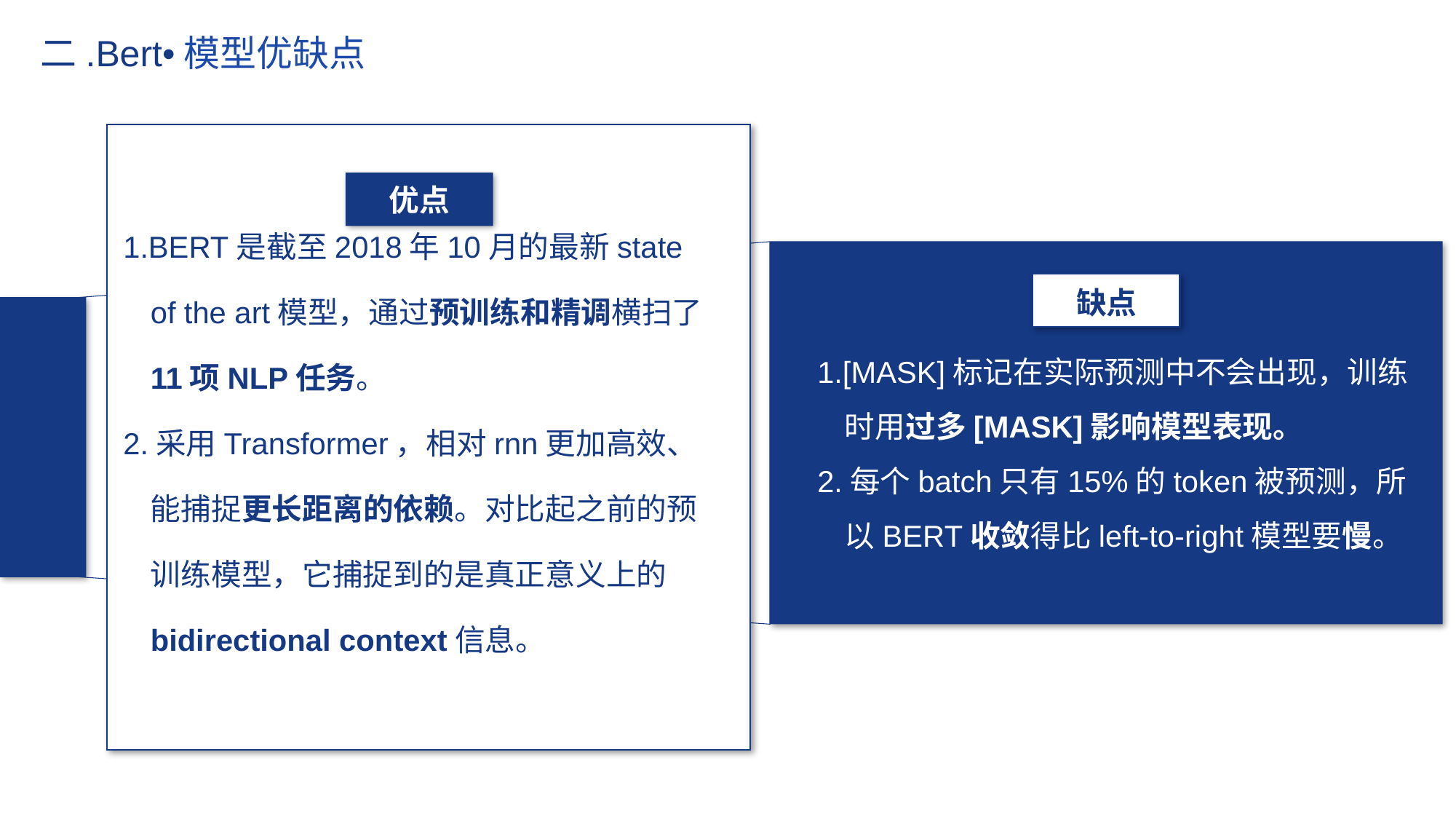

二.Bert•模型优缺点

1.BERT是截至2018年10月的最新state of the art模型，通过预训练和精调横扫了11项NLP任务。
2.采用Transformer，相对rnn更加高效、能捕捉更长距离的依赖。对比起之前的预训练模型，它捕捉到的是真正意义上的bidirectional context信息。

优点

缺点

1.[MASK]标记在实际预测中不会出现，训练时用过多[MASK]影响模型表现。
2.每个batch只有15%的token被预测，所以BERT收敛得比left-to-right模型要慢。